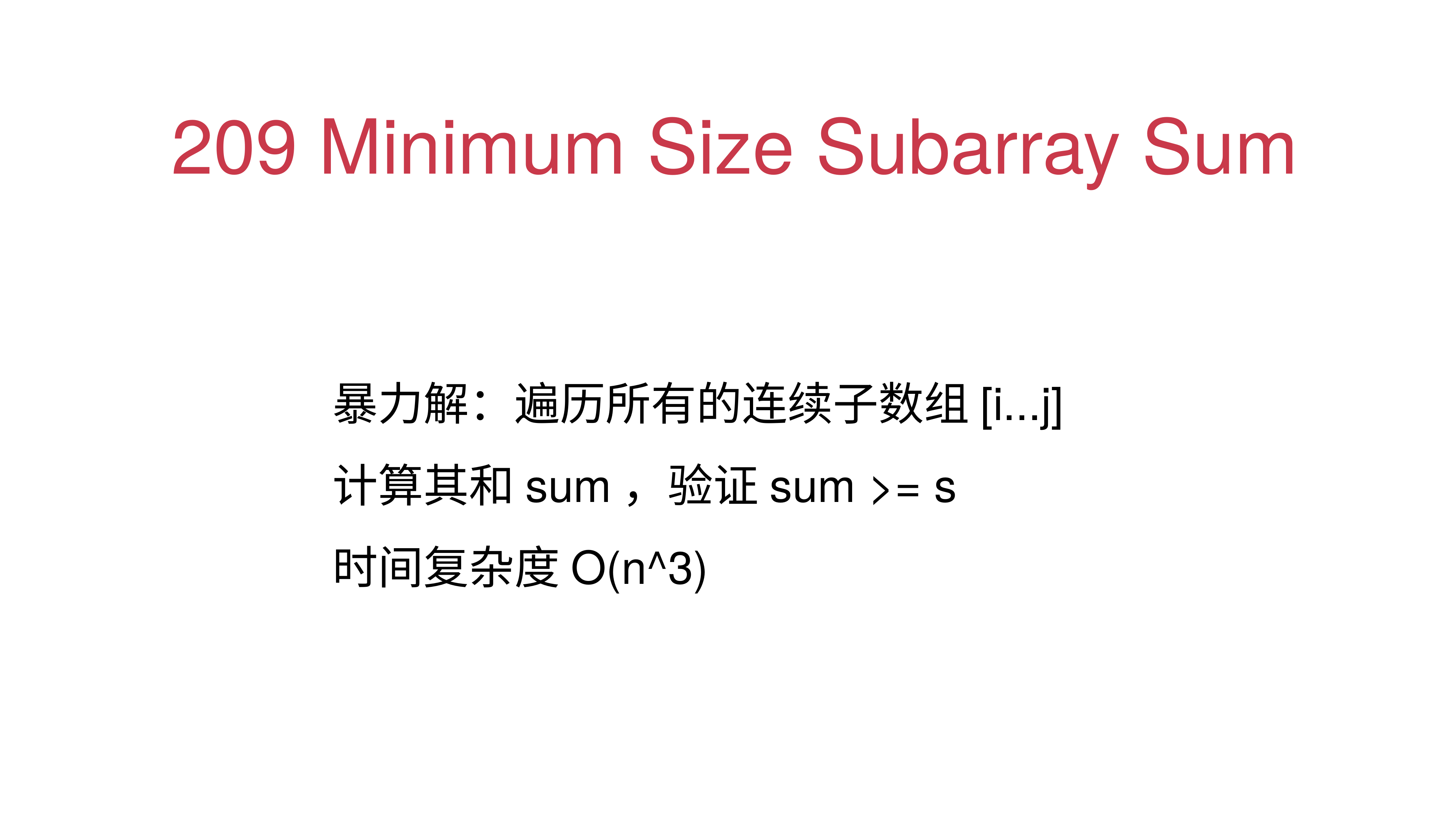

# 209 Minimum Size Subarray Sum
暴力解：遍历所有的连续子数组[i...j]
计算其和sum，验证sum >= s
时间复杂度O(n^3)